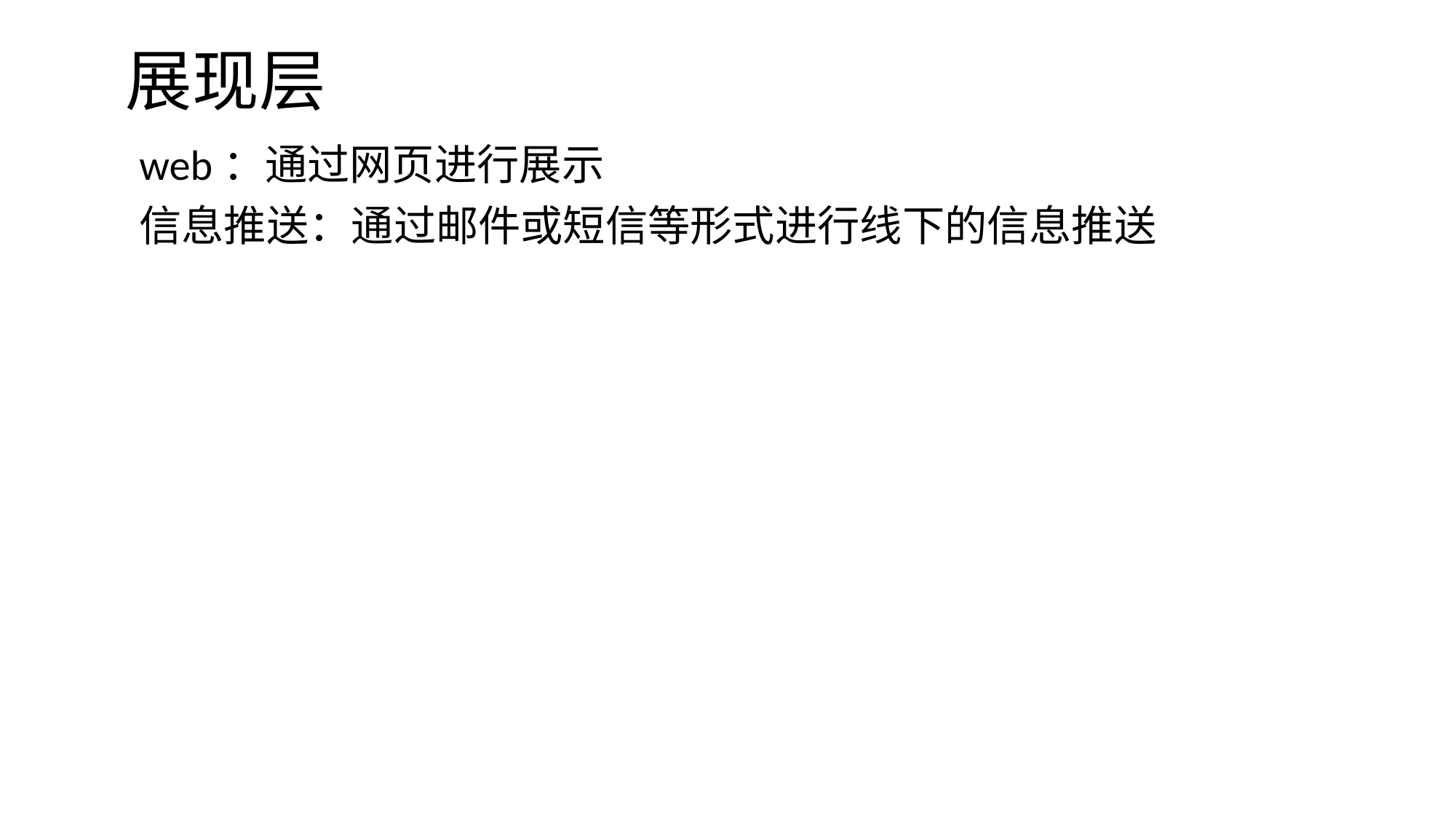

展现层
web：通过网页进行展示
信息推送：通过邮件或短信等形式进行线下的信息推送